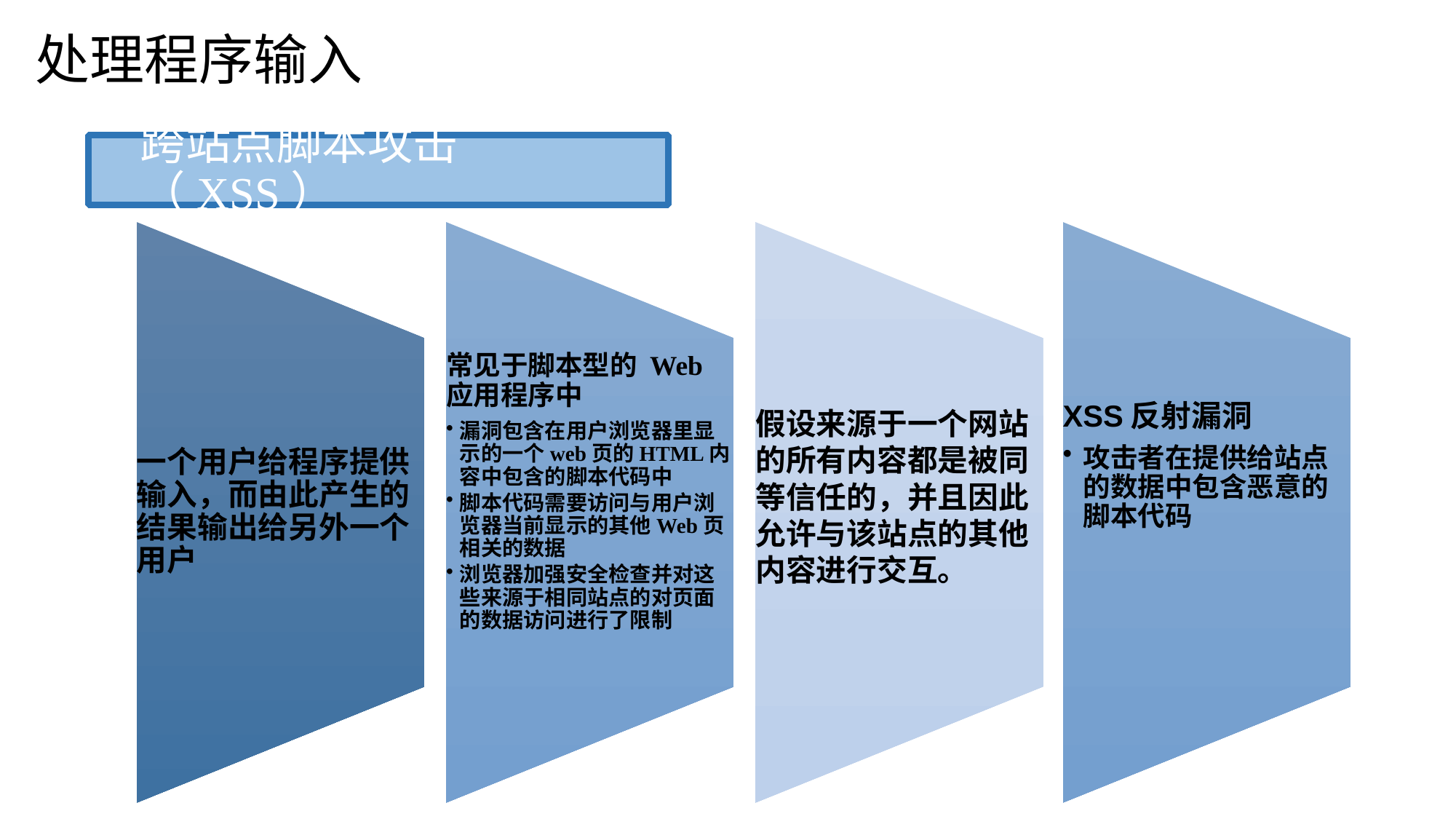

处理程序输入

跨站点脚本攻击（XSS）
一个用户给程序提供输入，而由此产生的结果输出给另外一个用户
常见于脚本型的 Web 应用程序中
漏洞包含在用户浏览器里显示的一个web页的HTML内容中包含的脚本代码中
脚本代码需要访问与用户浏览器当前显示的其他Web页相关的数据
浏览器加强安全检查并对这些来源于相同站点的对页面的数据访问进行了限制
假设来源于一个网站的所有内容都是被同等信任的，并且因此允许与该站点的其他内容进行交互。

XSS反射漏洞
攻击者在提供给站点的数据中包含恶意的脚本代码